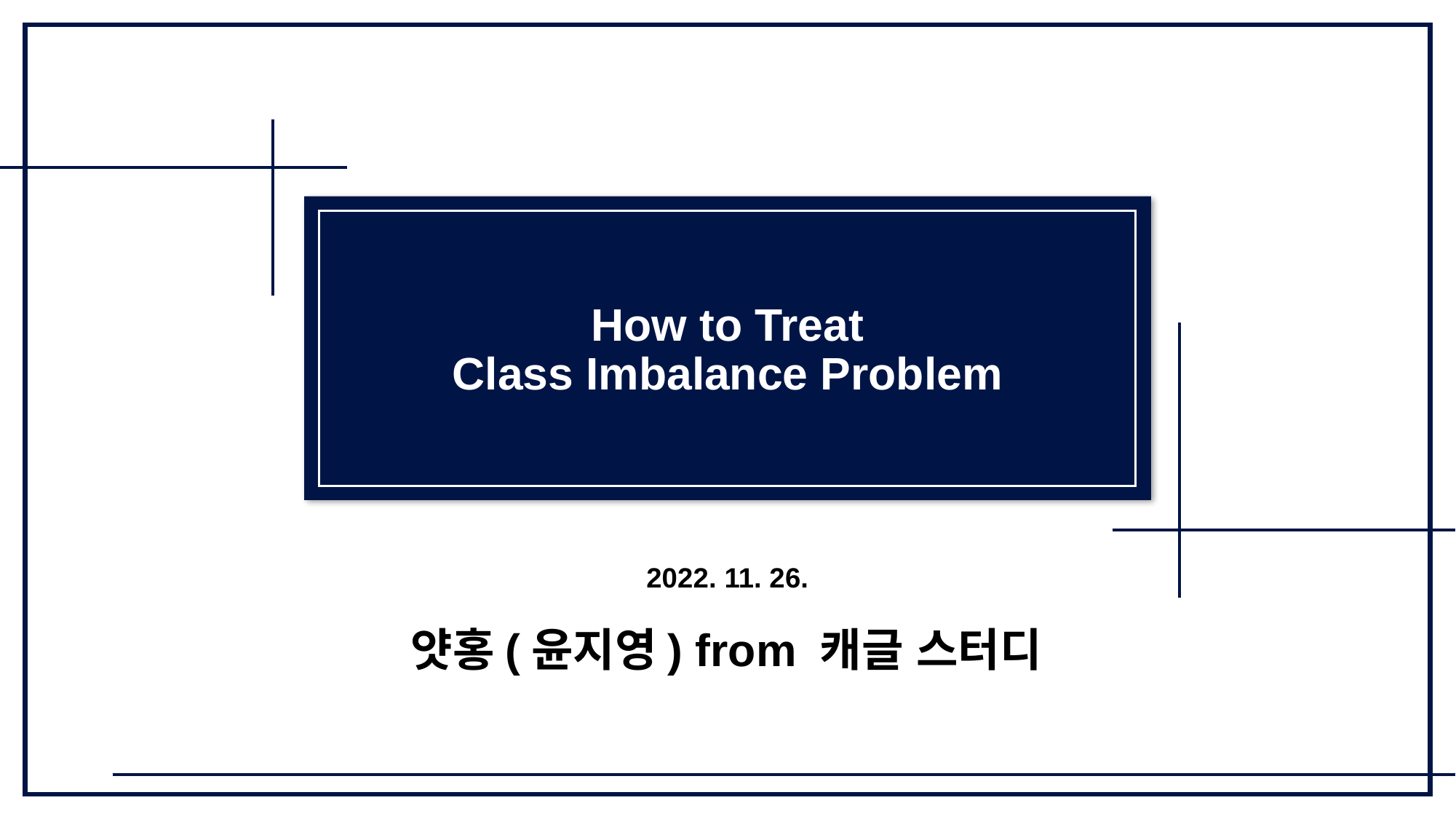

# How to Treat Class Imbalance Problem
2022. 11. 26.
얏홍(윤지영) from 캐글 스터디